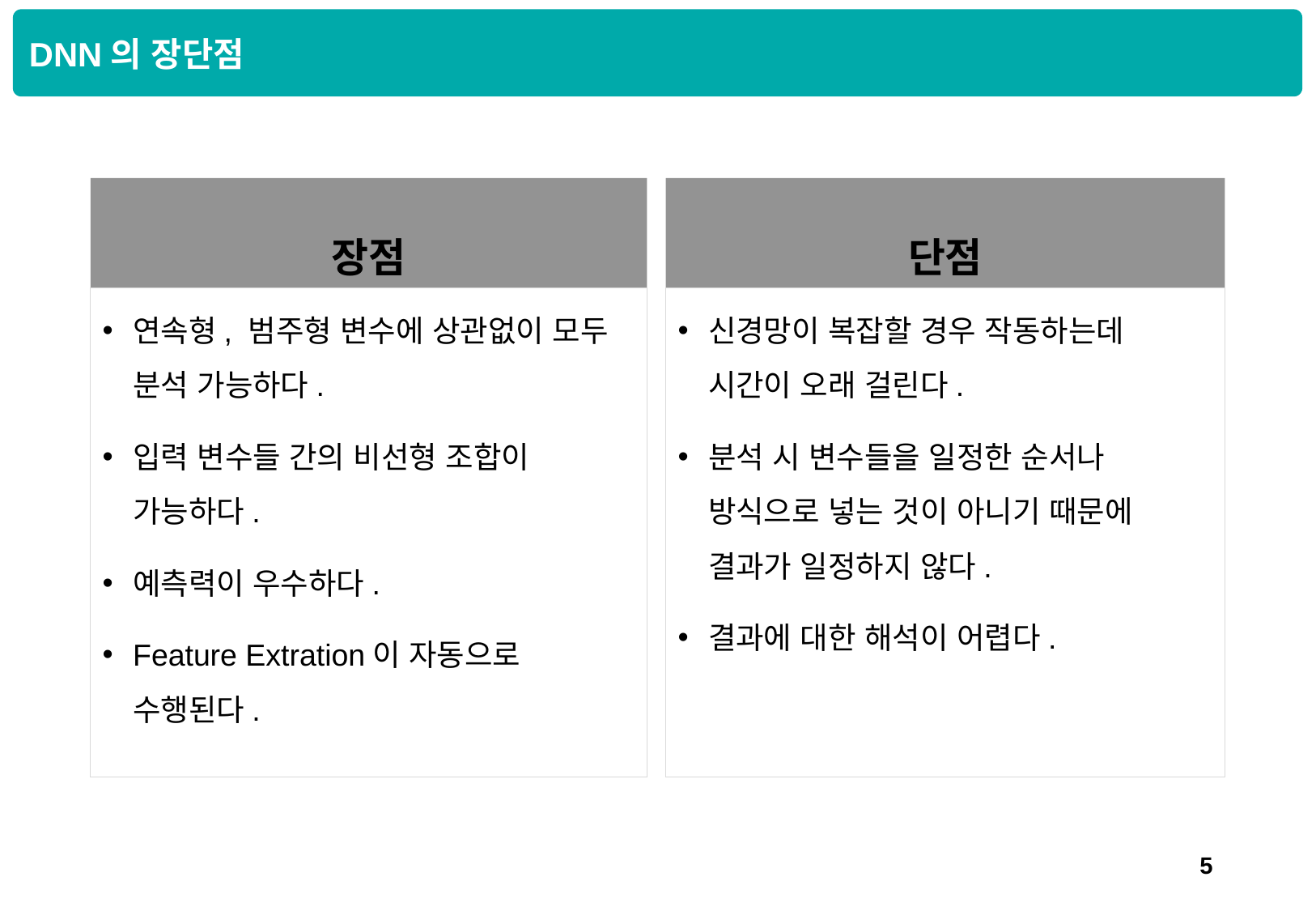

DNN의 장단점

장점
단점
연속형, 범주형 변수에 상관없이 모두 분석 가능하다.
입력 변수들 간의 비선형 조합이 가능하다.
예측력이 우수하다.
Feature Extration이 자동으로 수행된다.
신경망이 복잡할 경우 작동하는데 시간이 오래 걸린다.
분석 시 변수들을 일정한 순서나 방식으로 넣는 것이 아니기 때문에 결과가 일정하지 않다.
결과에 대한 해석이 어렵다.
5